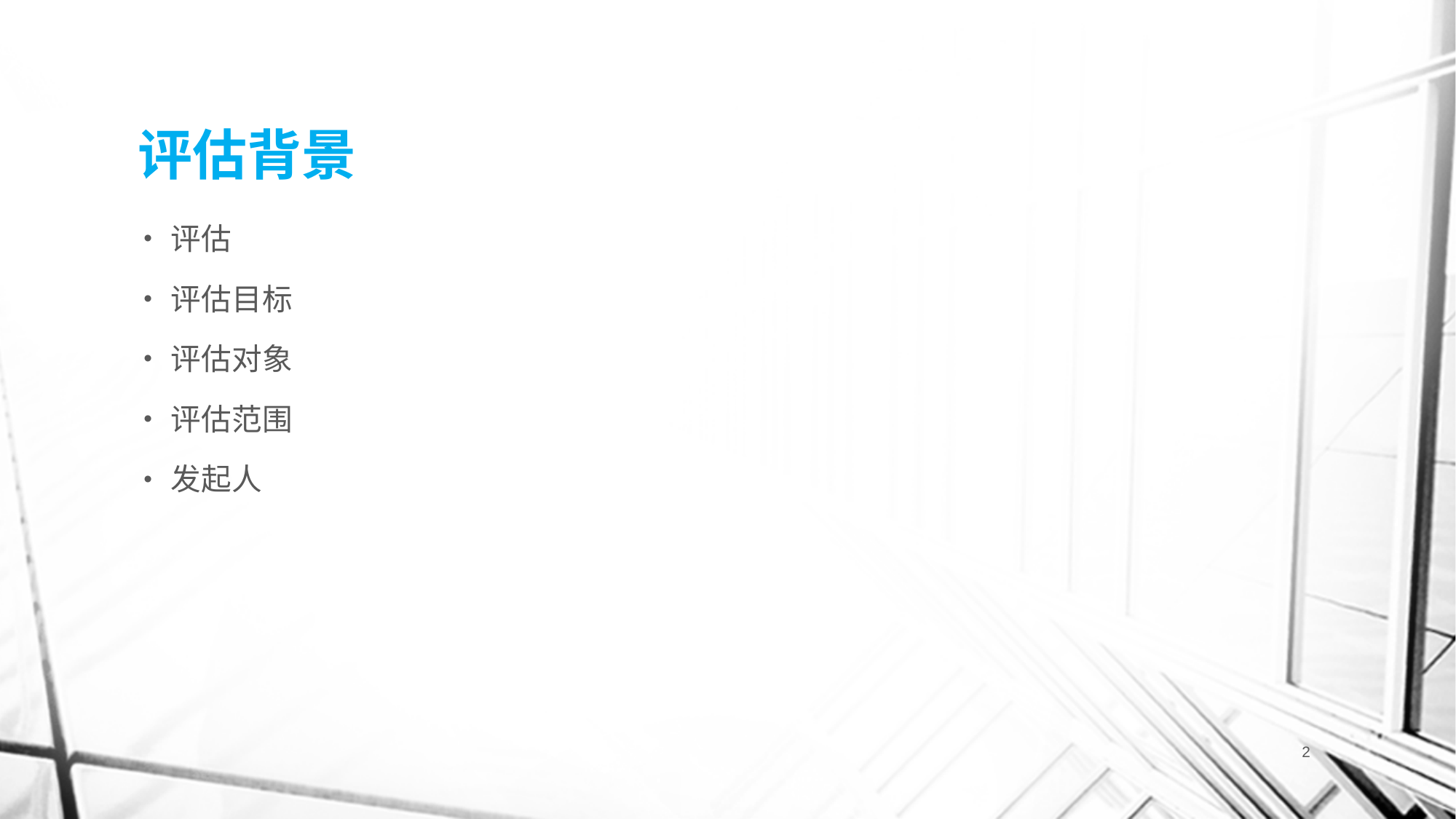

# 评估背景
评估
评估目标
评估对象
评估范围
发起人

2